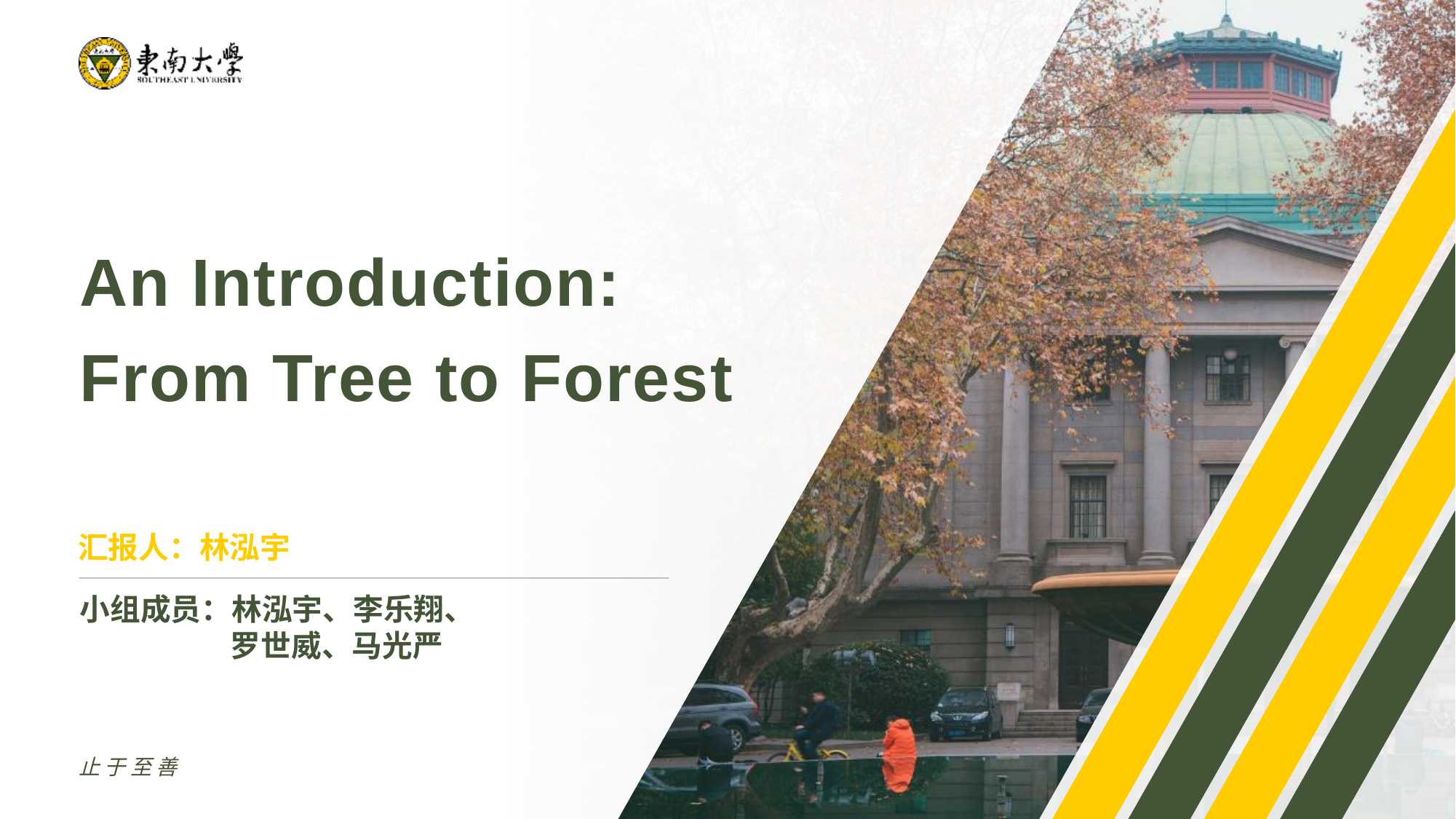

An Introduction:
From Tree to Forest
汇报人：林泓宇
小组成员：林泓宇、李乐翔、
	     罗世威、马光严
止于至善